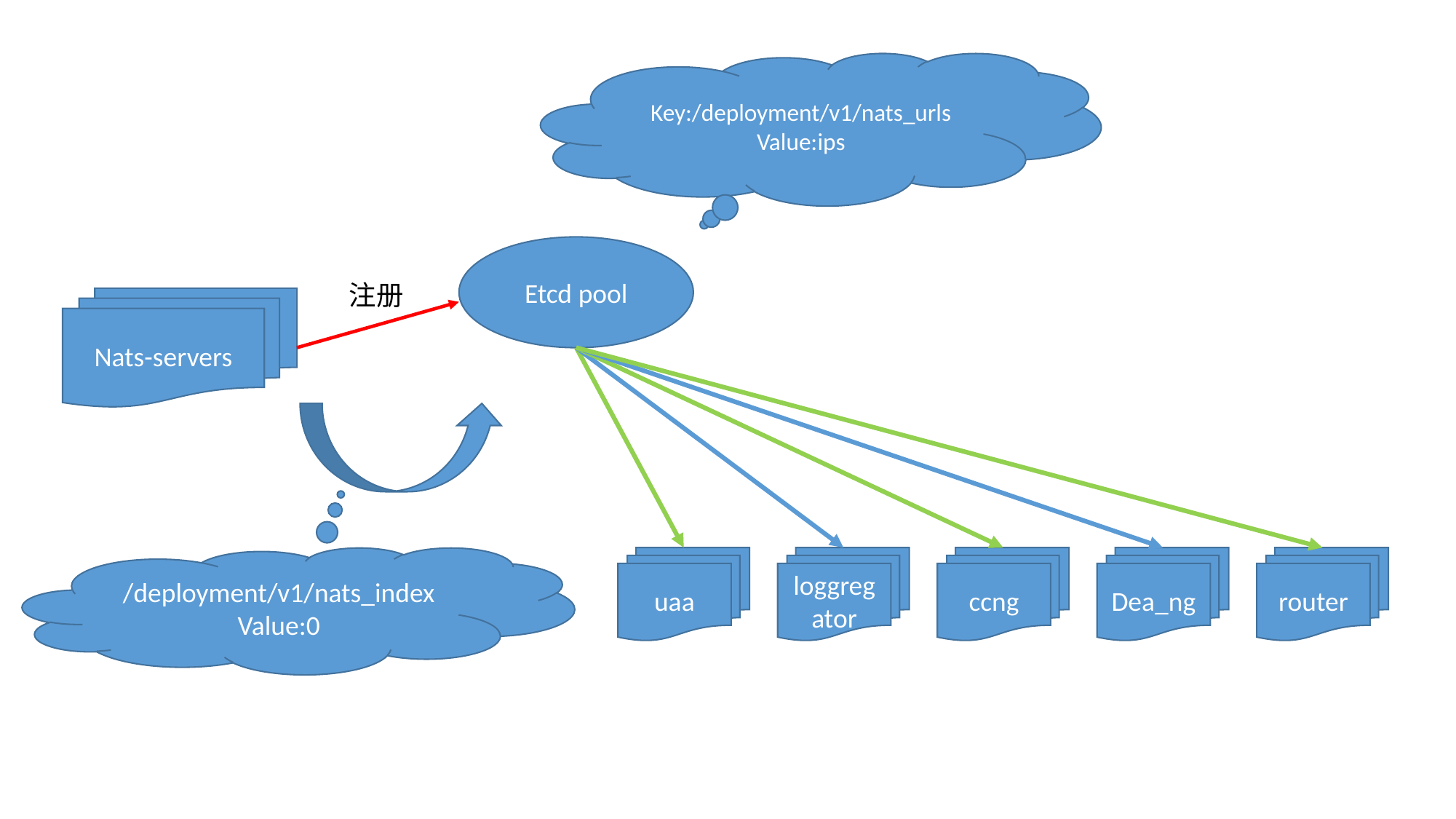

Key:/deployment/v1/nats_urls
Value:ips
Etcd pool
注册
Nats-servers

/deployment/v1/nats_index
Value:0
uaa
loggregator
ccng
Dea_ng
router